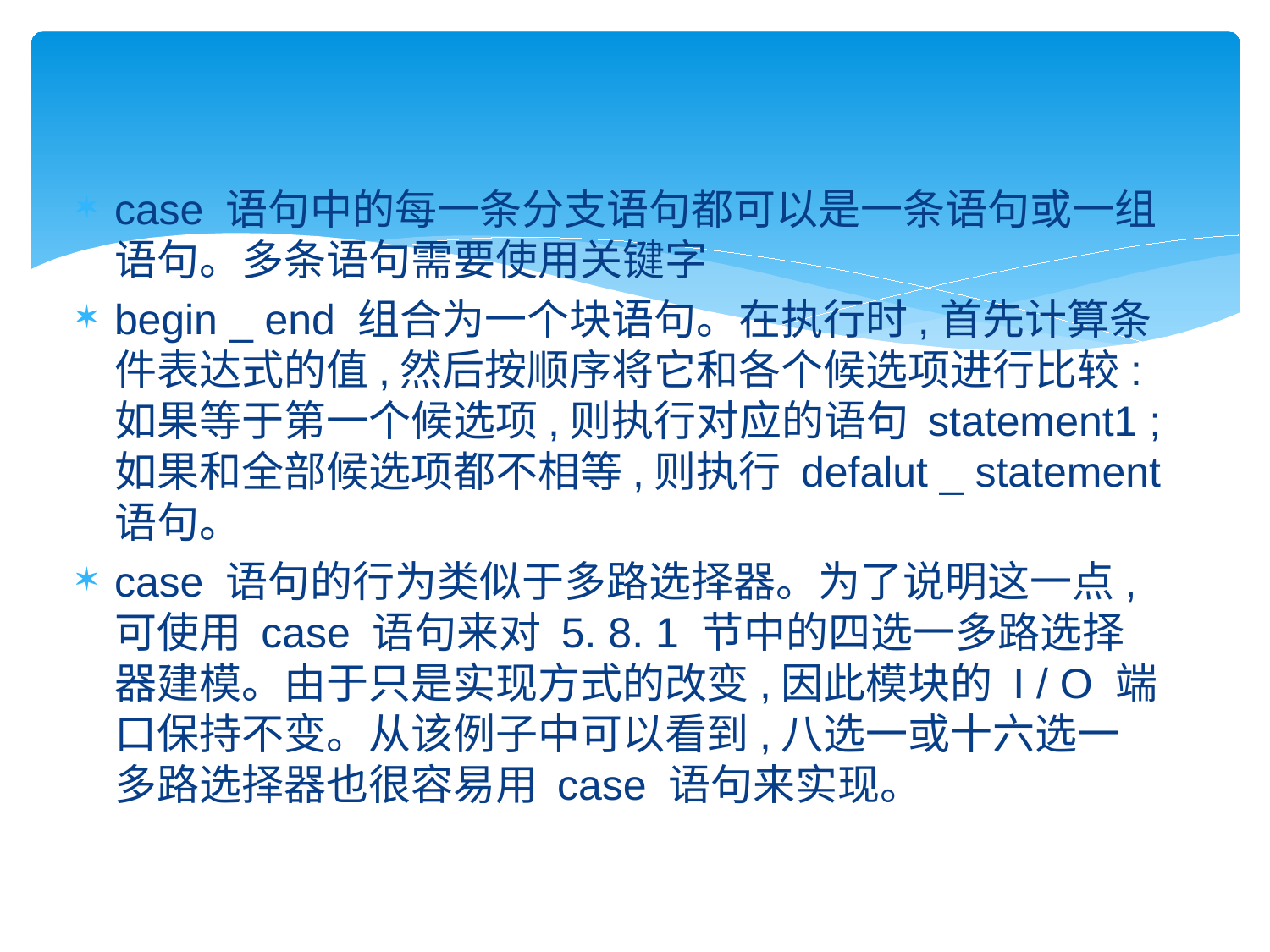

#
case 语句中的每一条分支语句都可以是一条语句或一组语句。多条语句需要使用关键字
begin _ end 组合为一个块语句。在执行时,首先计算条件表达式的值,然后按顺序将它和各个候选项进行比较:如果等于第一个候选项,则执行对应的语句 statement1 ;如果和全部候选项都不相等,则执行 defalut _ statement 语句。
case 语句的行为类似于多路选择器。为了说明这一点,可使用 case 语句来对 5. 8. 1 节中的四选一多路选择器建模。由于只是实现方式的改变,因此模块的 I / O 端口保持不变。从该例子中可以看到,八选一或十六选一多路选择器也很容易用 case 语句来实现。